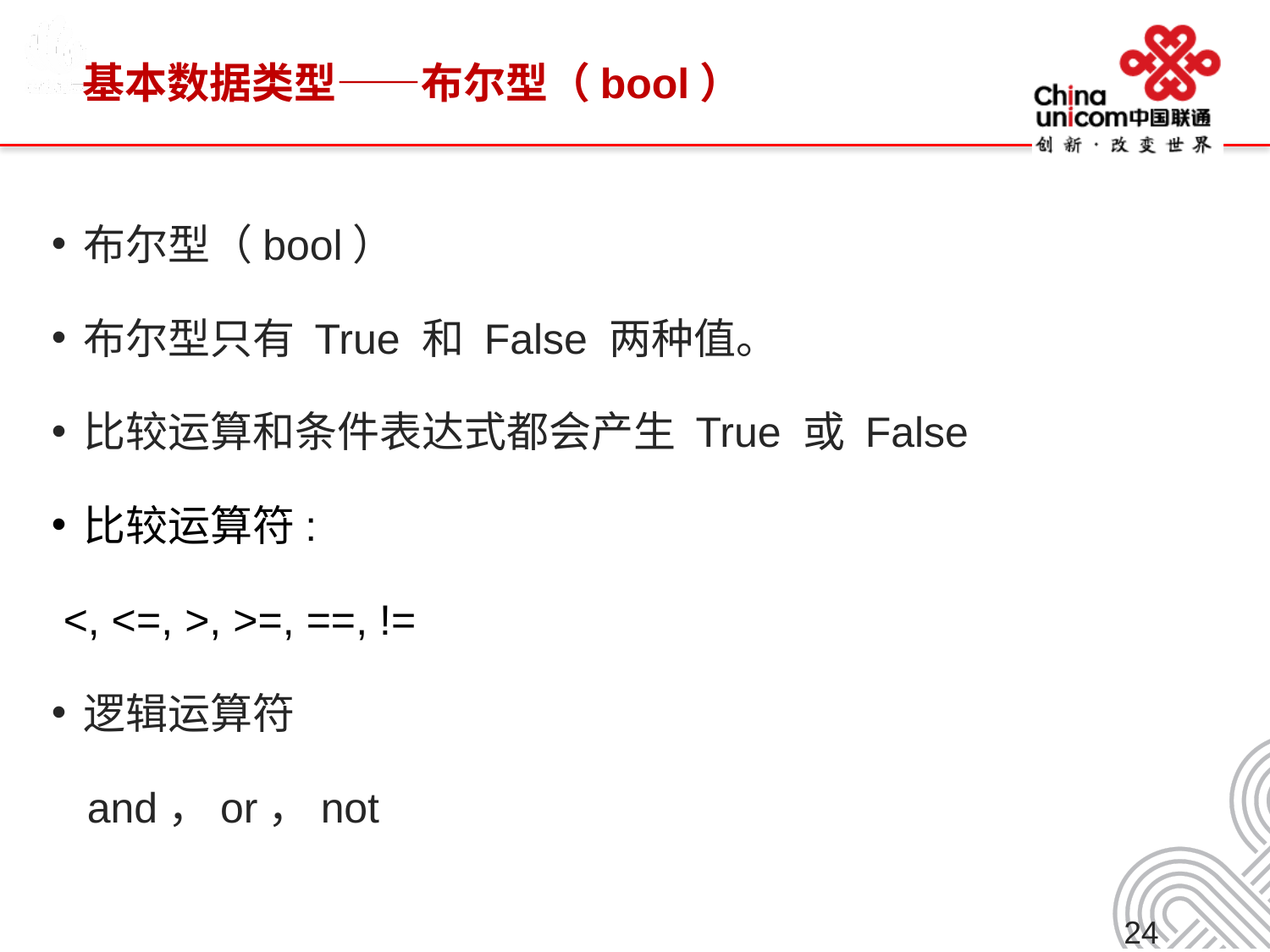

# 基本数据类型——布尔型（bool）
布尔型（bool）
布尔型只有 True 和 False 两种值。
比较运算和条件表达式都会产生 True 或 False
比较运算符:
 <, <=, >, >=, ==, !=
逻辑运算符
   and，or，not